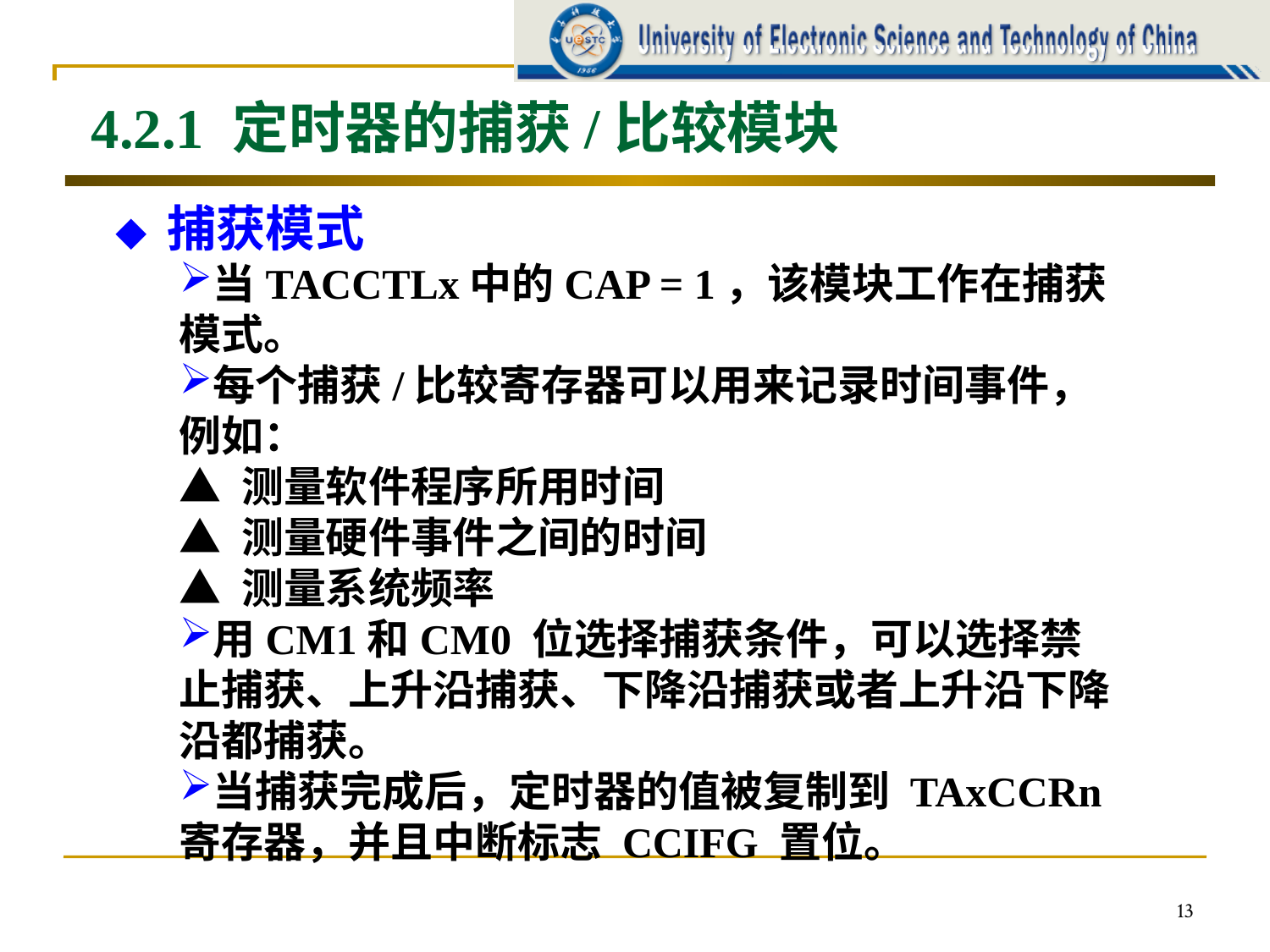

4.2.1 定时器的捕获/比较模块
◆ 捕获模式
当TACCTLx中的CAP = 1，该模块工作在捕获模式。
每个捕获/比较寄存器可以用来记录时间事件，例如：
▲ 测量软件程序所用时间
▲ 测量硬件事件之间的时间
▲ 测量系统频率
用CM1和CM0 位选择捕获条件，可以选择禁止捕获、上升沿捕获、下降沿捕获或者上升沿下降沿都捕获。
当捕获完成后，定时器的值被复制到 TAxCCRn 寄存器，并且中断标志 CCIFG 置位。

13